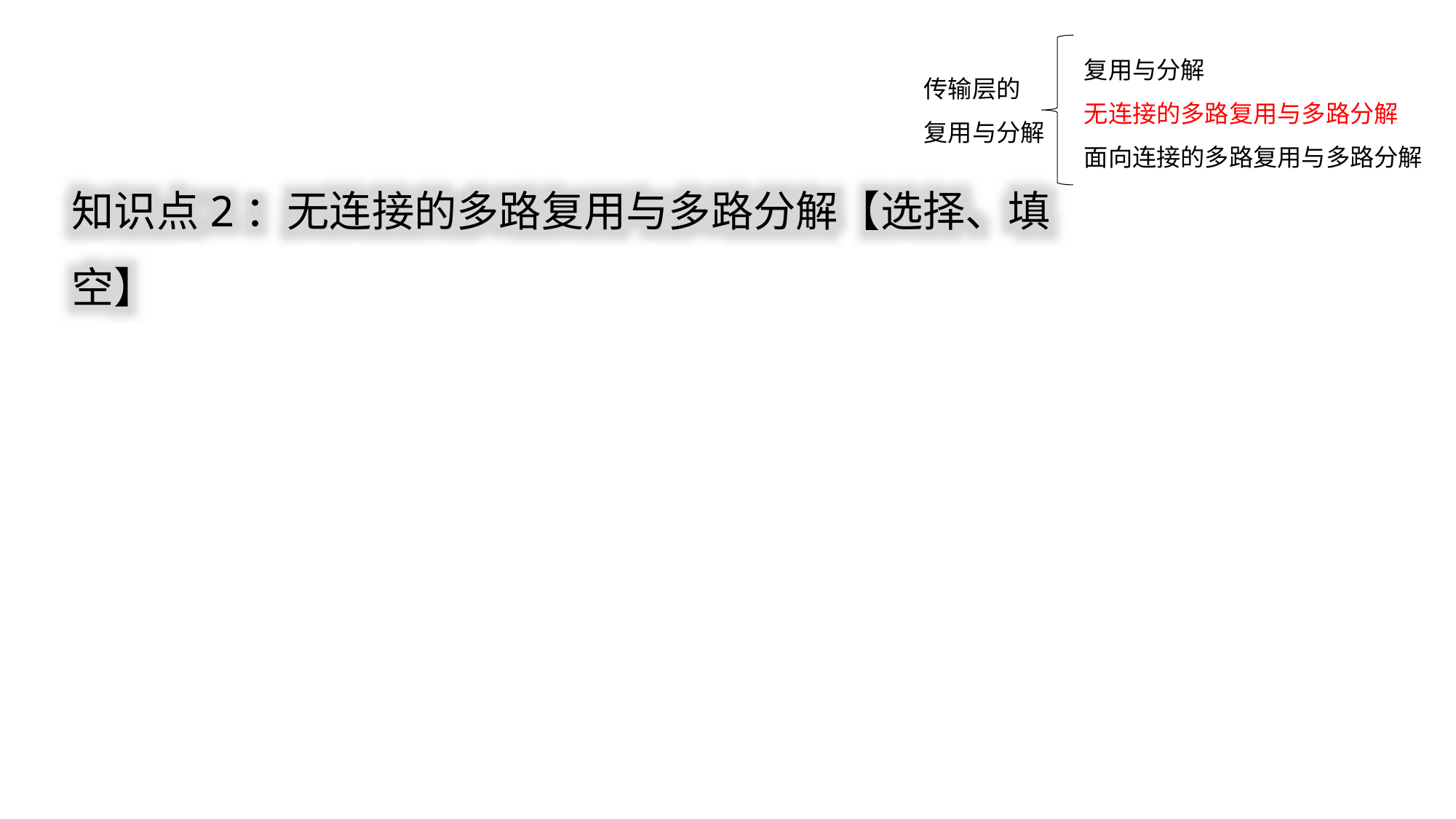

复用与分解
无连接的多路复用与多路分解
面向连接的多路复用与多路分解
传输层的
复用与分解
知识点2：无连接的多路复用与多路分解【选择、填空】